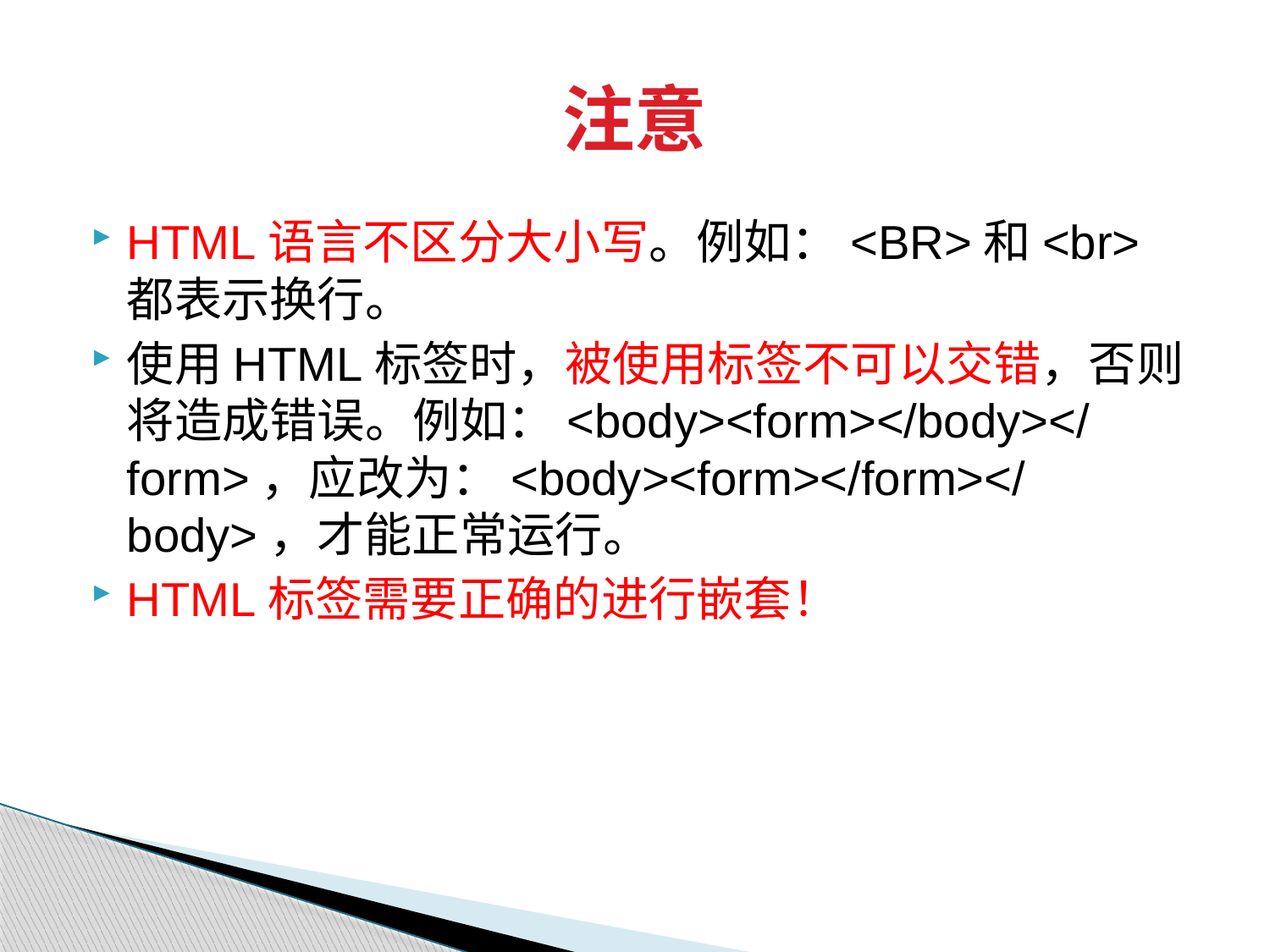

# 注意
HTML语言不区分大小写。例如：<BR>和<br>都表示换行。
使用HTML标签时，被使用标签不可以交错，否则将造成错误。例如：<body><form></body></form>，应改为：<body><form></form></body>，才能正常运行。
HTML标签需要正确的进行嵌套！